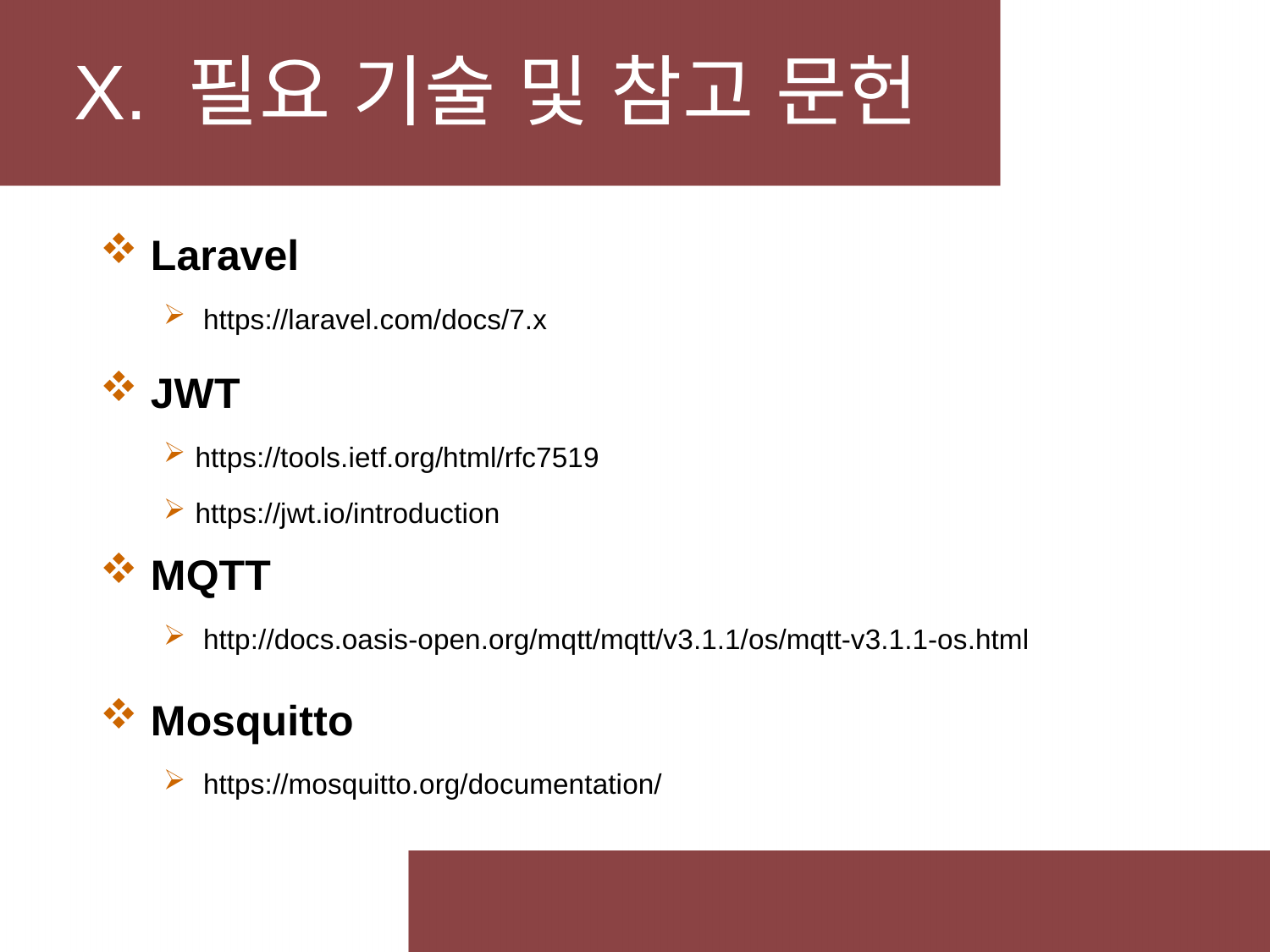

# X. 필요 기술 및 참고 문헌
 Laravel
 https://laravel.com/docs/7.x

 JWT
https://tools.ietf.org/html/rfc7519
https://jwt.io/introduction

 MQTT
 http://docs.oasis-open.org/mqtt/mqtt/v3.1.1/os/mqtt-v3.1.1-os.html
 Mosquitto
 https://mosquitto.org/documentation/